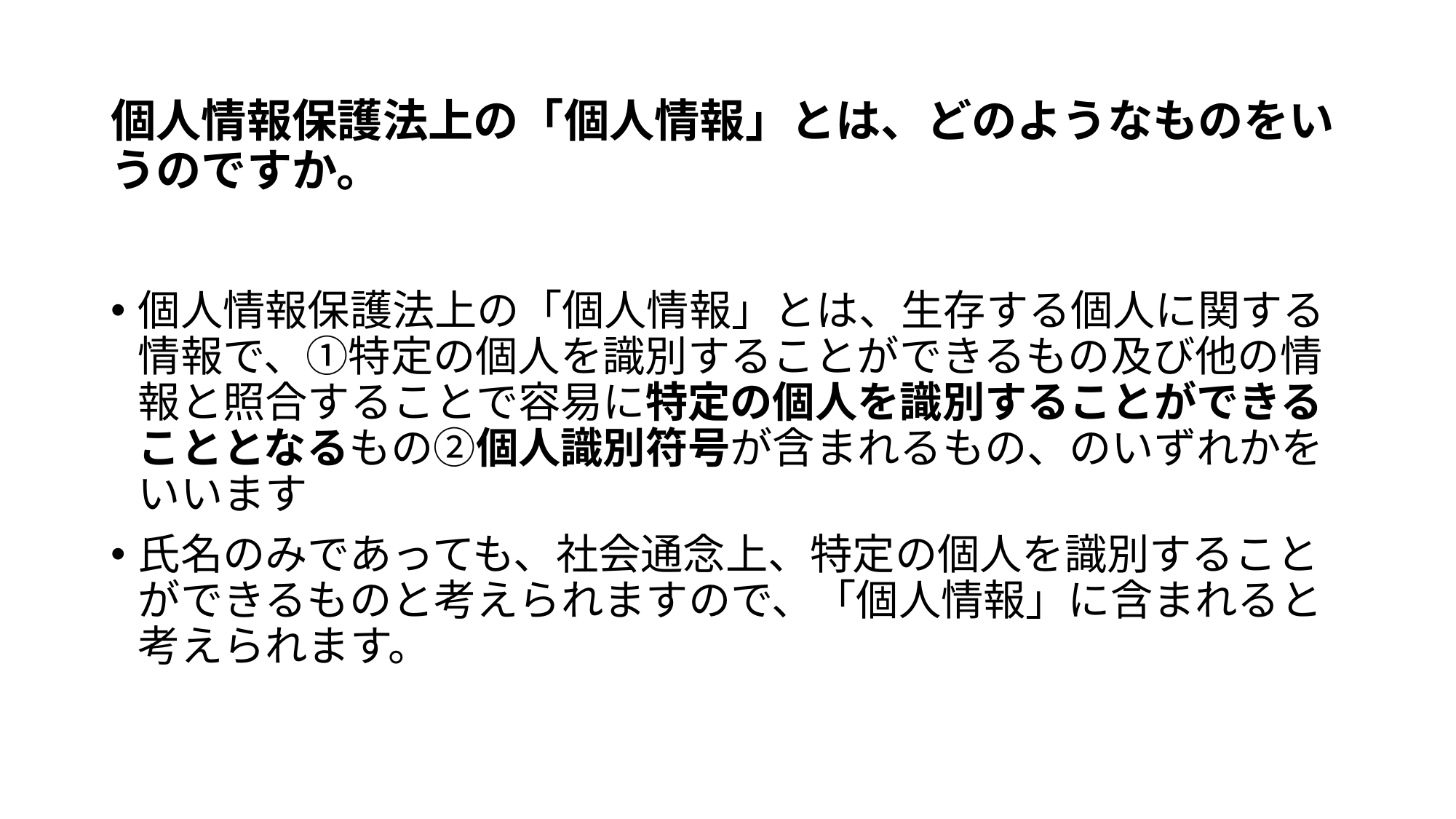

# 個人情報保護法上の「個人情報」とは、どのようなものをいうのですか。

個人情報保護法上の「個人情報」とは、生存する個人に関する情報で、①特定の個人を識別することができるもの及び他の情報と照合することで容易に特定の個人を識別することができることとなるもの②個人識別符号が含まれるもの、のいずれかをいいます
氏名のみであっても、社会通念上、特定の個人を識別することができるものと考えられますので、「個人情報」に含まれると考えられます。